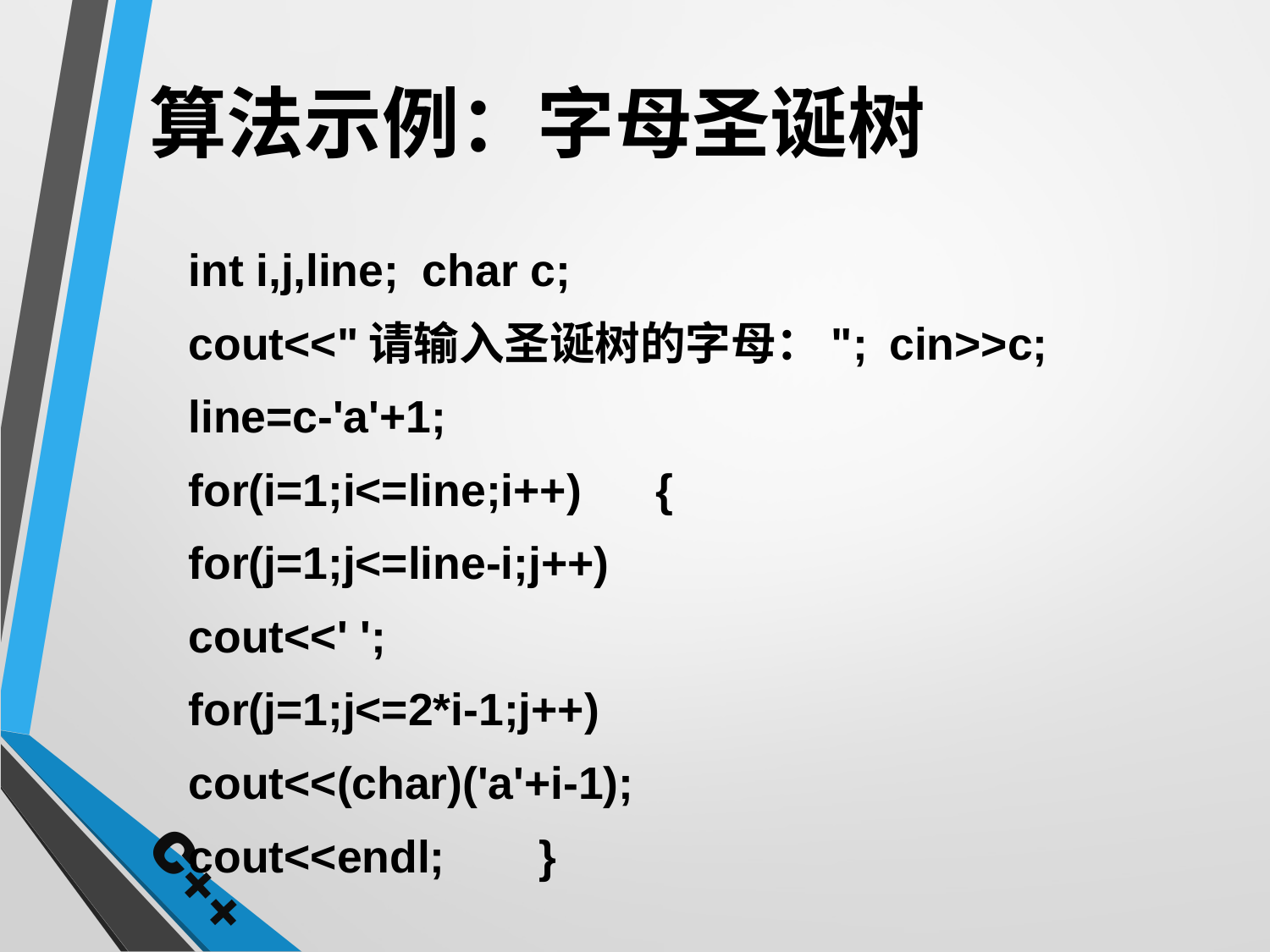

# 算法示例：字母圣诞树
		int i,j,line;	char c;
		cout<<"请输入圣诞树的字母：";	cin>>c;
		line=c-'a'+1;
		for(i=1;i<=line;i++)	{
			for(j=1;j<=line-i;j++)
				cout<<' ';
			for(j=1;j<=2*i-1;j++)
				cout<<(char)('a'+i-1);
			cout<<endl;	}